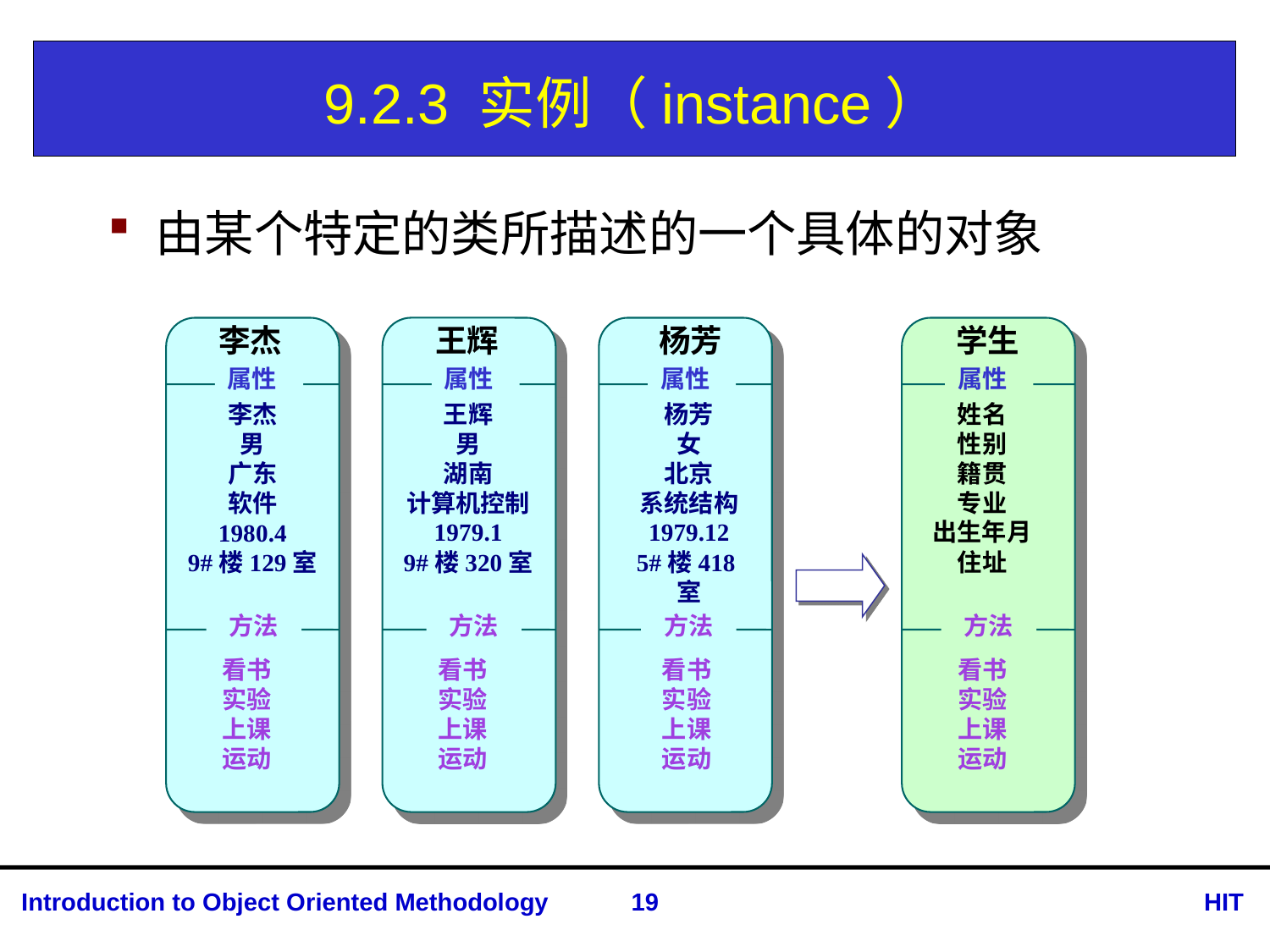

# 9.2.3 实例（instance）
由某个特定的类所描述的一个具体的对象
李杰
王辉
杨芳

属性
属性
属性

李杰
男
广东
软件
1980.4
9#楼129室
王辉
男
湖南
计算机控制
1979.1
9#楼320室
杨芳
女
北京
系统结构
1979.12
5#楼418室
方法
方法
方法

看书
实验
上课
运动
看书
实验
上课
运动
看书
实验
上课
运动
学生

属性

姓名
性别
籍贯
专业
出生年月
住址
方法

看书
实验
上课
运动